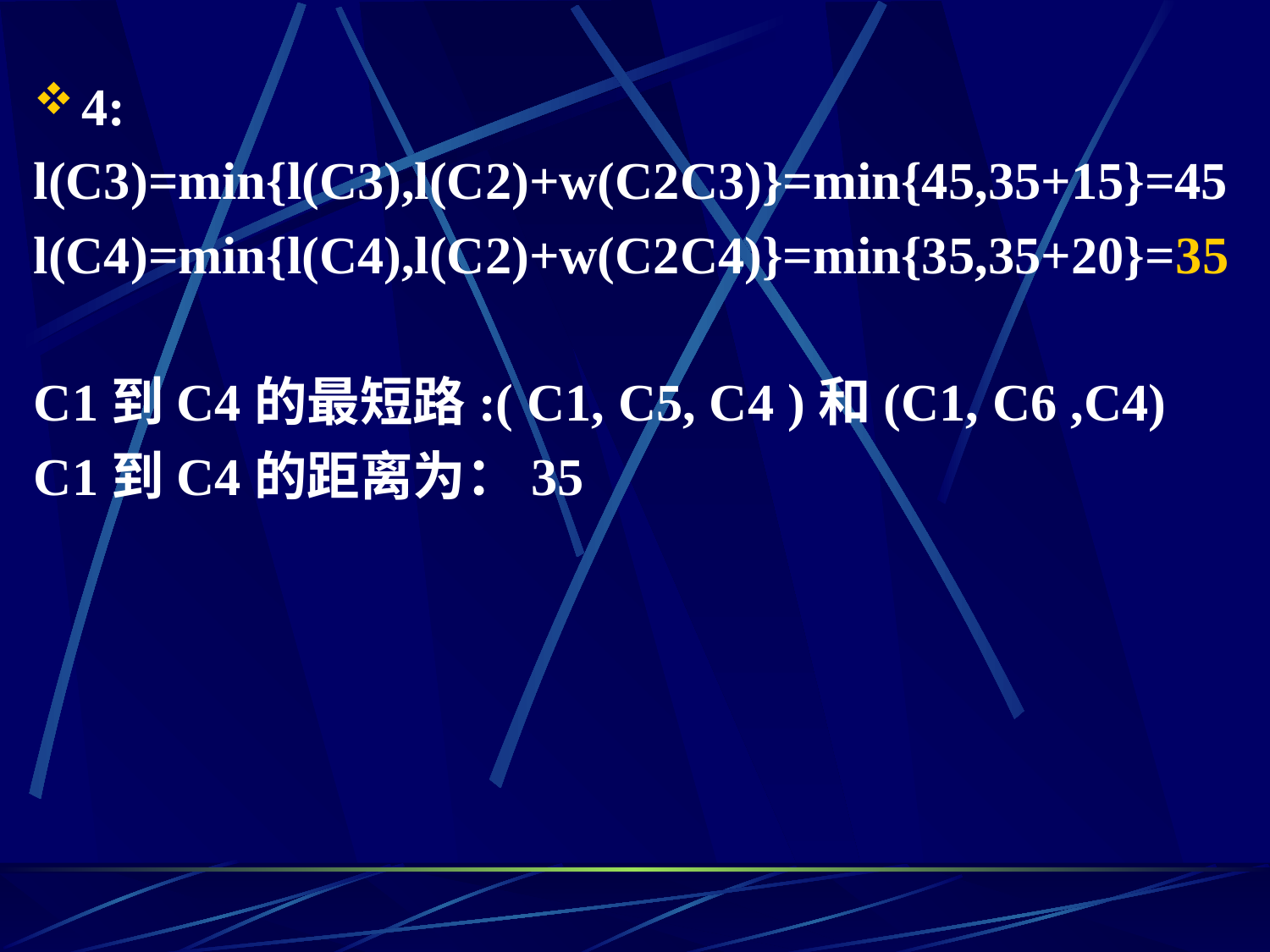

4:
l(C3)=min{l(C3),l(C2)+w(C2C3)}=min{45,35+15}=45
l(C4)=min{l(C4),l(C2)+w(C2C4)}=min{35,35+20}=35

C1到C4的最短路:( C1, C5, C4 )和(C1, C6 ,C4)
C1到C4的距离为：35